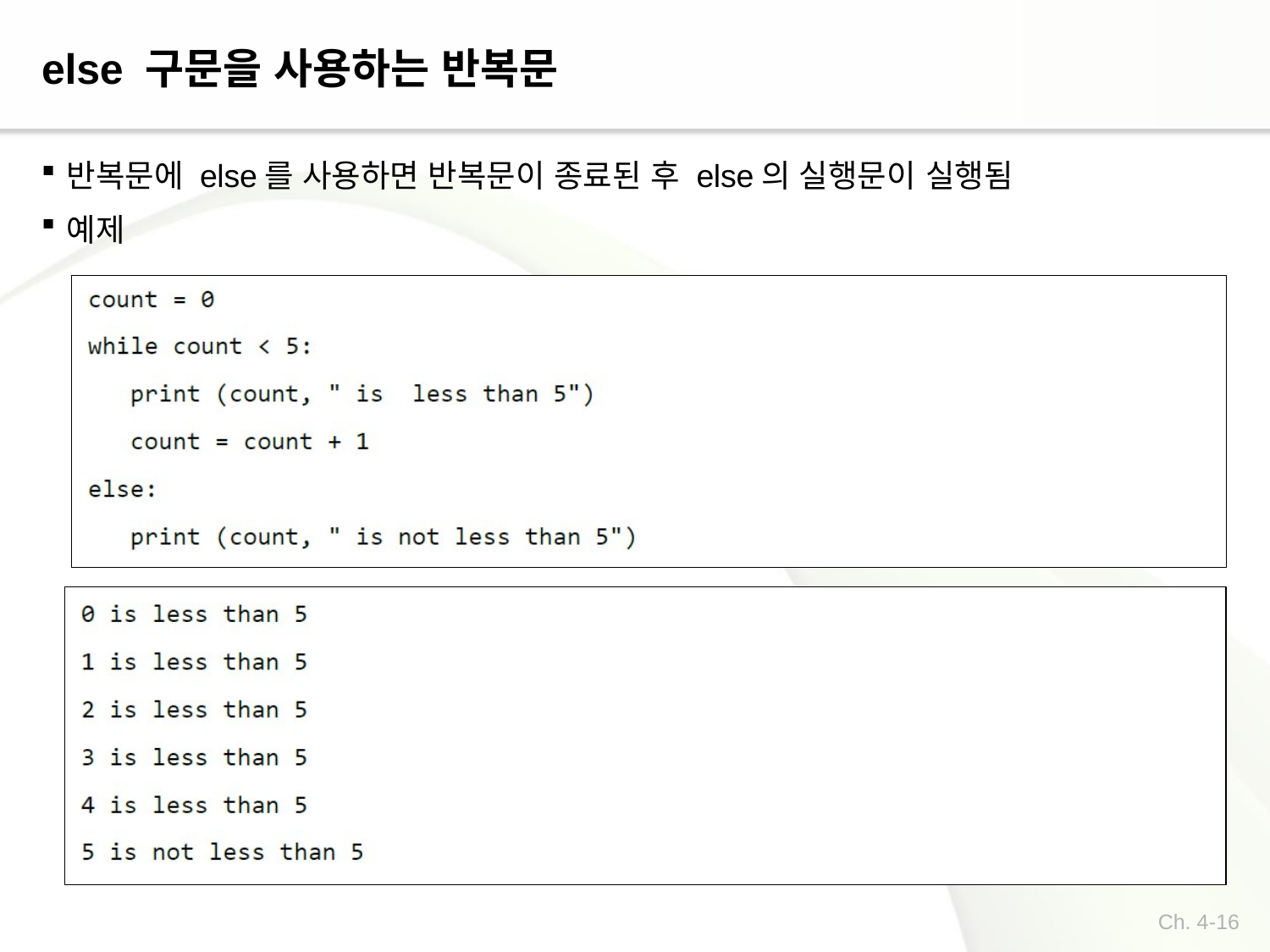

# else 구문을 사용하는 반복문
반복문에 else를 사용하면 반복문이 종료된 후 else의 실행문이 실행됨
예제

Ch. 4-16